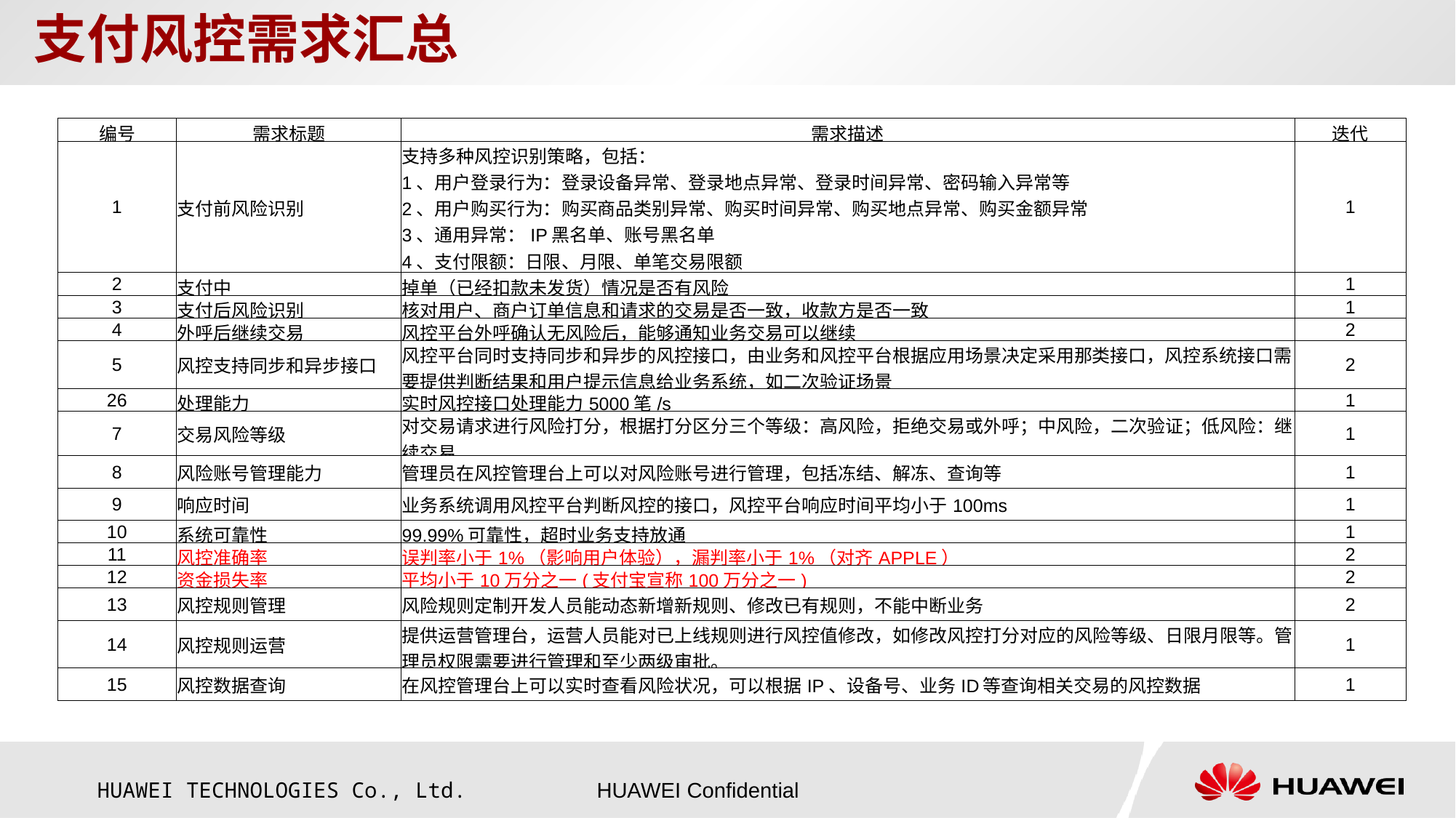

支付风控需求汇总
| 编号 | 需求标题 | 需求描述 | 迭代 |
| --- | --- | --- | --- |
| 1 | 支付前风险识别 | 支持多种风控识别策略，包括： 1、用户登录行为：登录设备异常、登录地点异常、登录时间异常、密码输入异常等 2、用户购买行为：购买商品类别异常、购买时间异常、购买地点异常、购买金额异常 3、通用异常：IP黑名单、账号黑名单 4、支付限额：日限、月限、单笔交易限额 5、商品合法性、是否刷单、用户绑卡数量等 | 1 |
| 2 | 支付中 | 掉单（已经扣款未发货）情况是否有风险 | 1 |
| 3 | 支付后风险识别 | 核对用户、商户订单信息和请求的交易是否一致，收款方是否一致 | 1 |
| 4 | 外呼后继续交易 | 风控平台外呼确认无风险后，能够通知业务交易可以继续 | 2 |
| 5 | 风控支持同步和异步接口 | 风控平台同时支持同步和异步的风控接口，由业务和风控平台根据应用场景决定采用那类接口，风控系统接口需要提供判断结果和用户提示信息给业务系统，如二次验证场景 | 2 |
| 26 | 处理能力 | 实时风控接口处理能力5000笔/s | 1 |
| 7 | 交易风险等级 | 对交易请求进行风险打分，根据打分区分三个等级：高风险，拒绝交易或外呼；中风险，二次验证；低风险：继续交易 | 1 |
| 8 | 风险账号管理能力 | 管理员在风控管理台上可以对风险账号进行管理，包括冻结、解冻、查询等 | 1 |
| 9 | 响应时间 | 业务系统调用风控平台判断风控的接口，风控平台响应时间平均小于100ms | 1 |
| 10 | 系统可靠性 | 99.99%可靠性，超时业务支持放通 | 1 |
| 11 | 风控准确率 | 误判率小于1%（影响用户体验），漏判率小于1%（对齐APPLE） | 2 |
| 12 | 资金损失率 | 平均小于10万分之一(支付宝宣称100万分之一) | 2 |
| 13 | 风控规则管理 | 风险规则定制开发人员能动态新增新规则、修改已有规则，不能中断业务 | 2 |
| 14 | 风控规则运营 | 提供运营管理台，运营人员能对已上线规则进行风控值修改，如修改风控打分对应的风险等级、日限月限等。管理员权限需要进行管理和至少两级审批。 | 1 |
| 15 | 风控数据查询 | 在风控管理台上可以实时查看风险状况，可以根据IP、设备号、业务ID等查询相关交易的风控数据 | 1 |